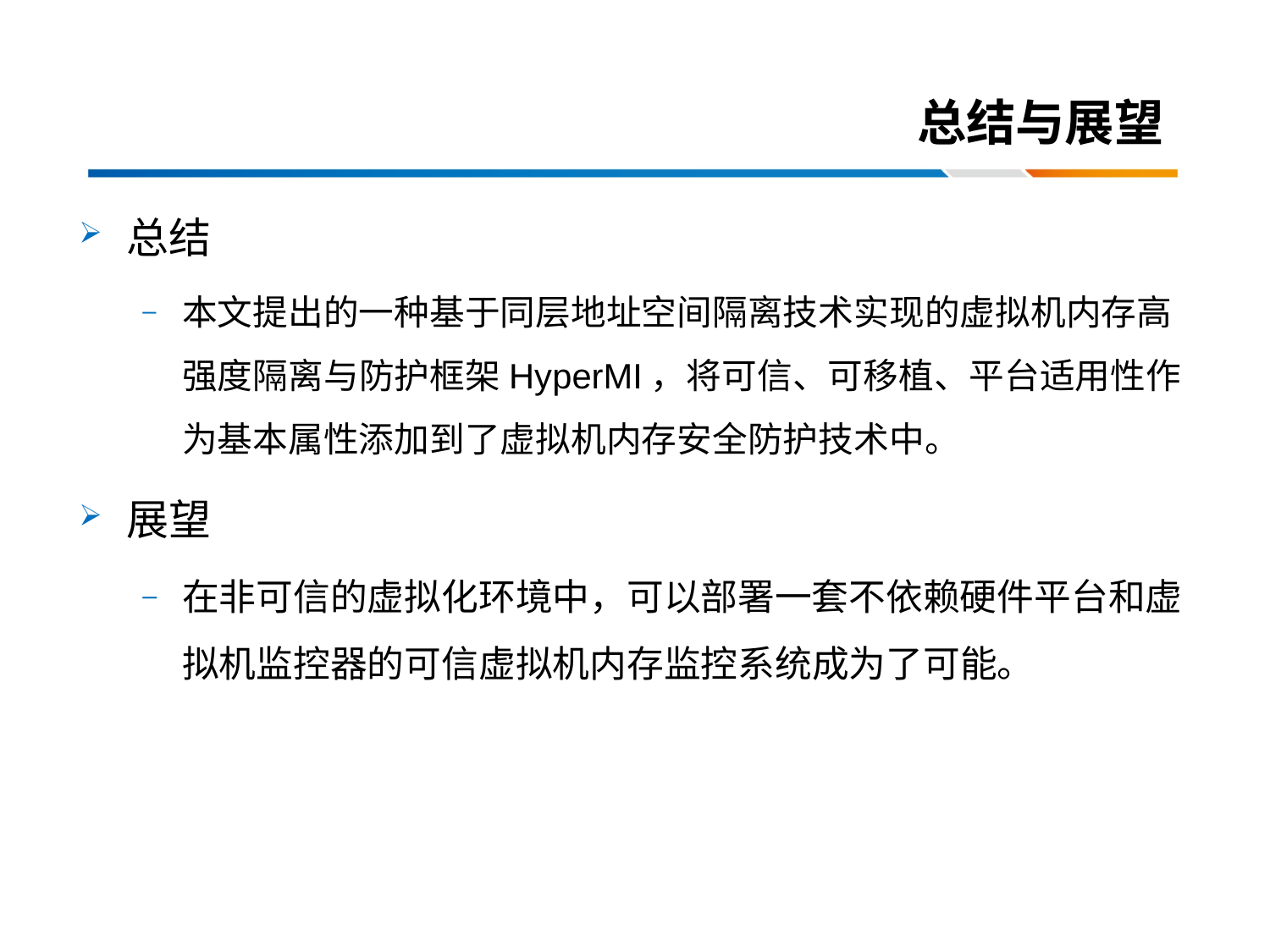

# 总结与展望
总结
本文提出的一种基于同层地址空间隔离技术实现的虚拟机内存高强度隔离与防护框架HyperMI，将可信、可移植、平台适用性作为基本属性添加到了虚拟机内存安全防护技术中。
展望
在非可信的虚拟化环境中，可以部署一套不依赖硬件平台和虚拟机监控器的可信虚拟机内存监控系统成为了可能。